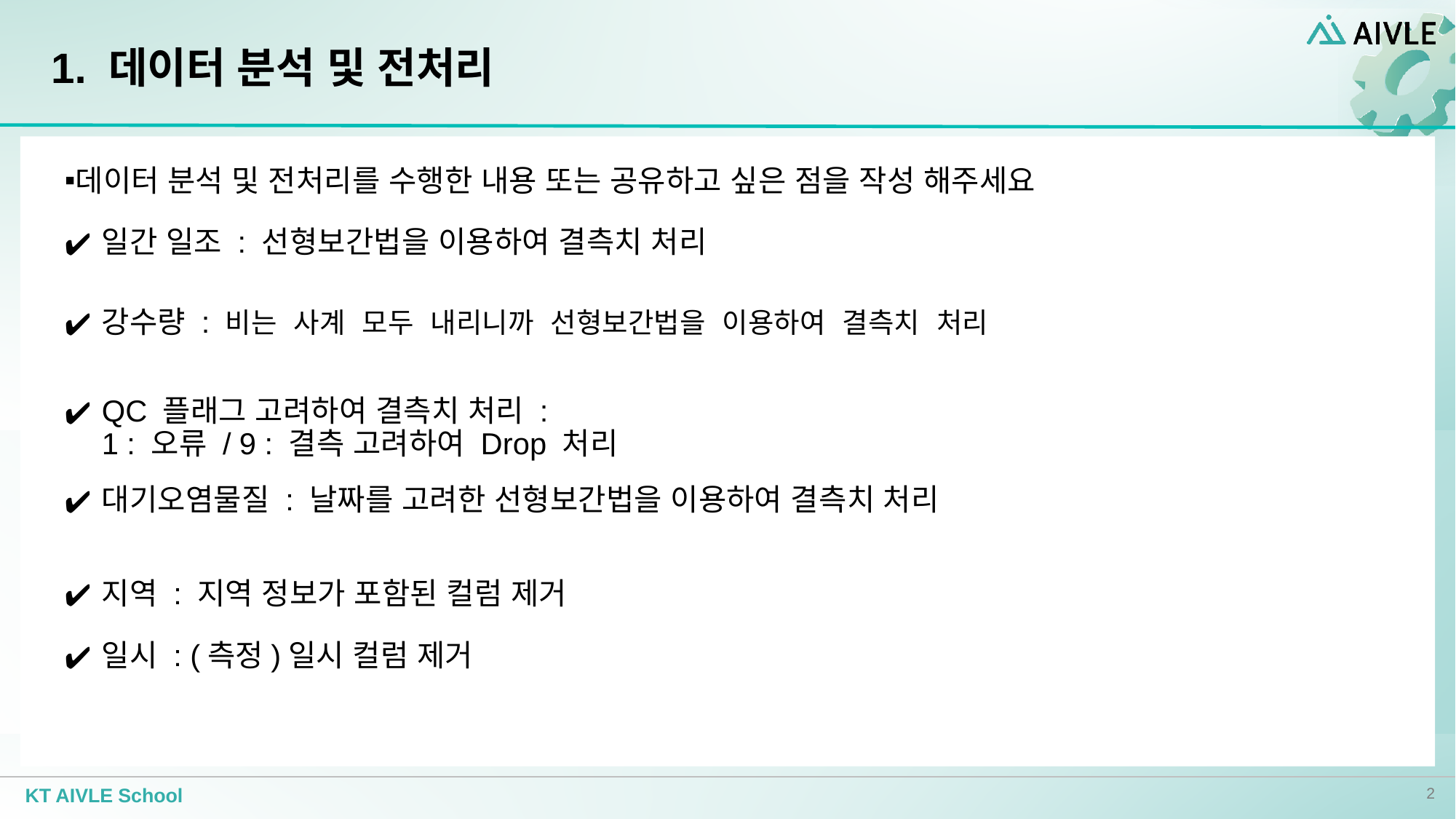

# 1. 데이터 분석 및 전처리
데이터 분석 및 전처리를 수행한 내용 또는 공유하고 싶은 점을 작성 해주세요
일간 일조 : 선형보간법을 이용하여 결측치 처리
강수량 : 비는 사계 모두 내리니까 선형보간법을 이용하여 결측치 처리
QC 플래그 고려하여 결측치 처리 :
1 : 오류 / 9 : 결측 고려하여 Drop 처리
대기오염물질 : 날짜를 고려한 선형보간법을 이용하여 결측치 처리
지역 : 지역 정보가 포함된 컬럼 제거
일시 : (측정)일시 컬럼 제거